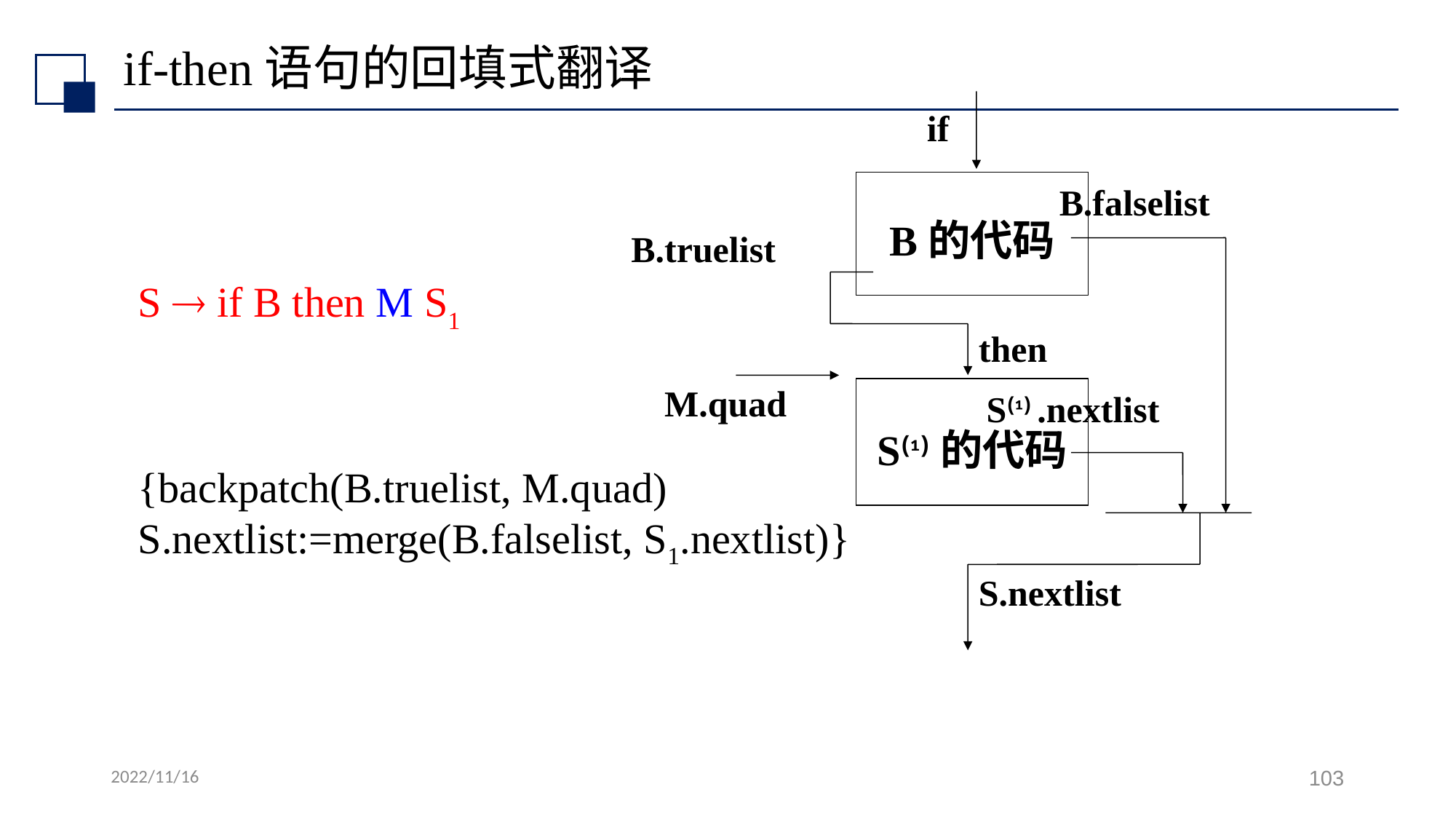

# if-then语句的回填式翻译

if

B的代码

S → if B then M S1

{backpatch(B.truelist, M.quad)
S.nextlist:=merge(B.falselist, S1.nextlist)}
B.falselist
B.truelist

then

M.quad

S⑴的代码

S⑴ .nextlist

S.nextlist

2022/11/16
103